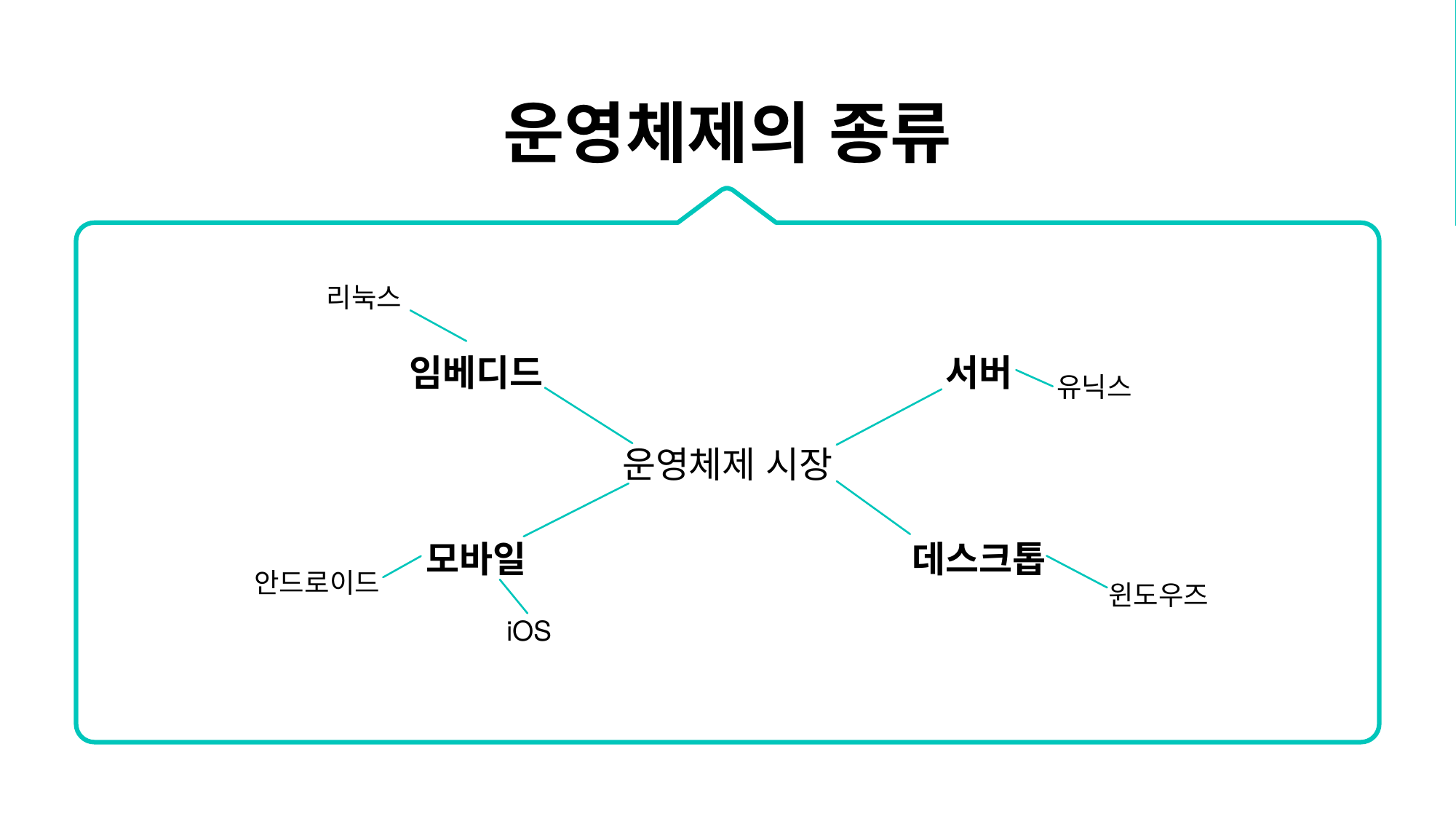

운영체제의 종류

리눅스

임베디드
서버
유닉스

운영체제 시장

모바일
데스크톱

안드로이드
윈도우즈

iOS